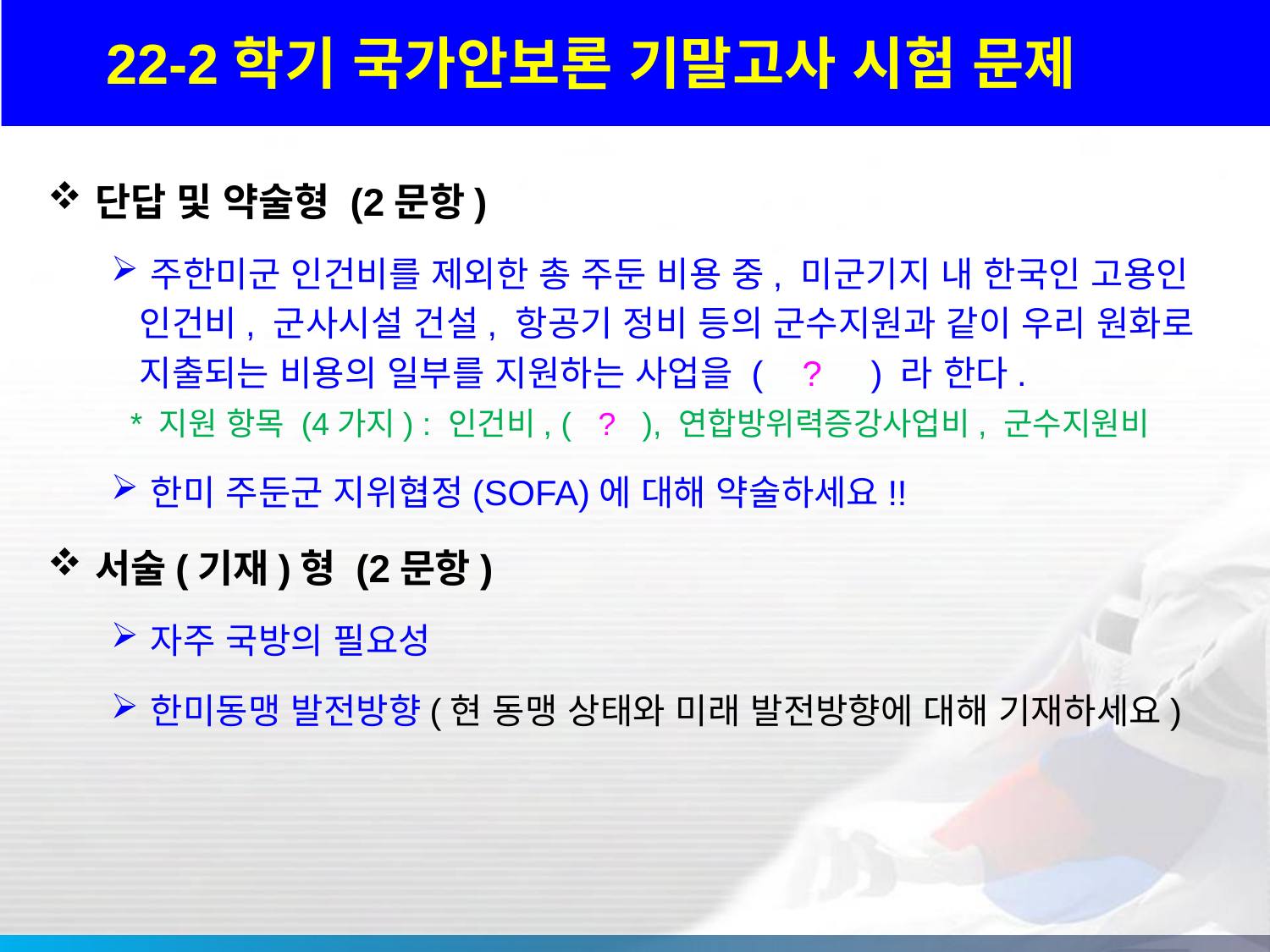

# 22-2학기 국가안보론 기말고사 시험 문제
단답 및 약술형 (2문항)
주한미군 인건비를 제외한 총 주둔 비용 중, 미군기지 내 한국인 고용인
  인건비, 군사시설 건설, 항공기 정비 등의 군수지원과 같이 우리 원화로
  지출되는 비용의 일부를 지원하는 사업을 (    ?     ) 라 한다.
  * 지원 항목 (4가지) : 인건비, (   ?   ), 연합방위력증강사업비, 군수지원비
한미 주둔군 지위협정(SOFA)에 대해 약술하세요!!
서술(기재)형 (2문항)
자주 국방의 필요성
한미동맹 발전방향(현 동맹 상태와 미래 발전방향에 대해 기재하세요)